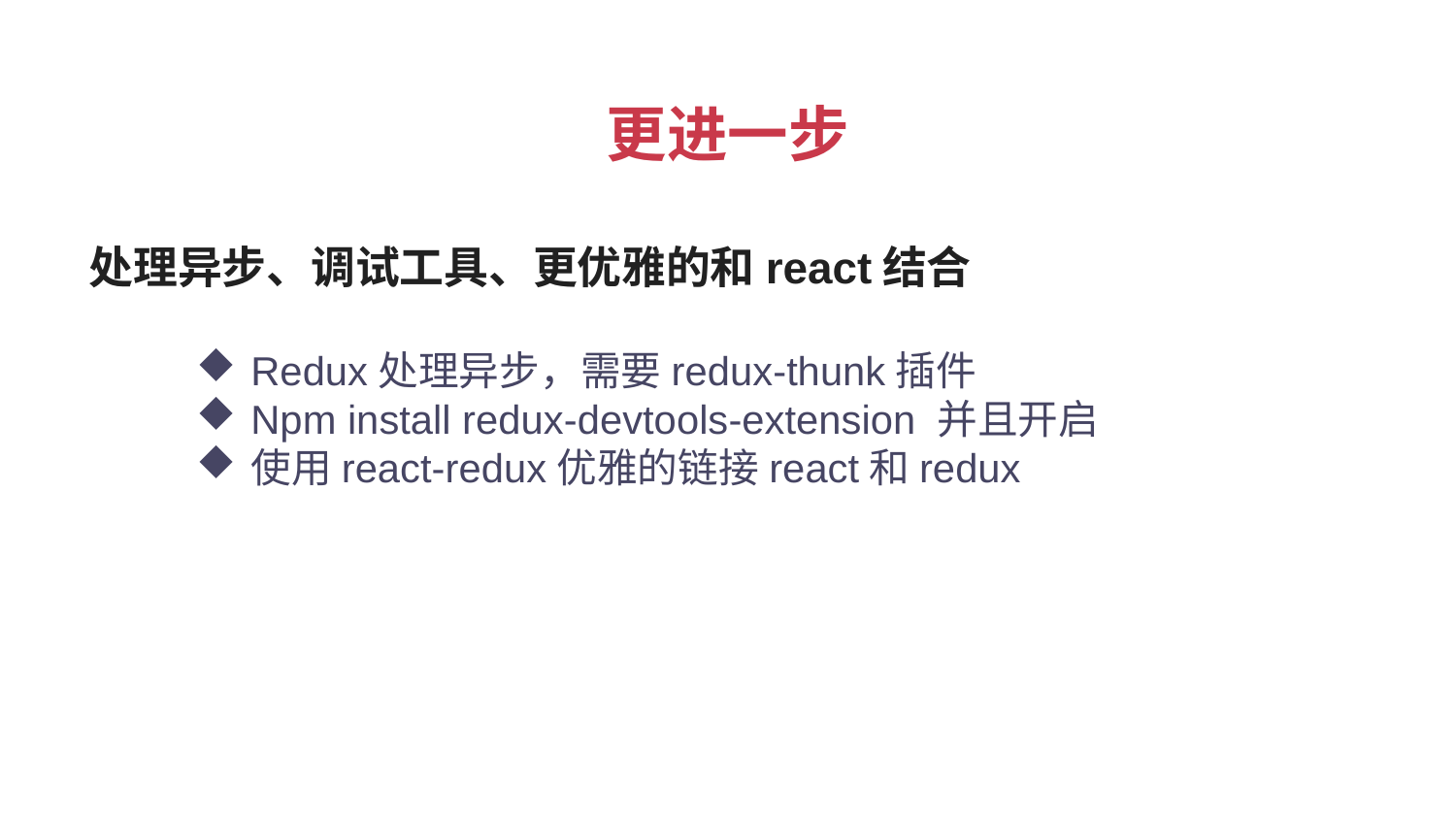

更进一步
处理异步、调试工具、更优雅的和react结合
Redux处理异步，需要redux-thunk插件
Npm install redux-devtools-extension 并且开启
使用react-redux优雅的链接react和redux